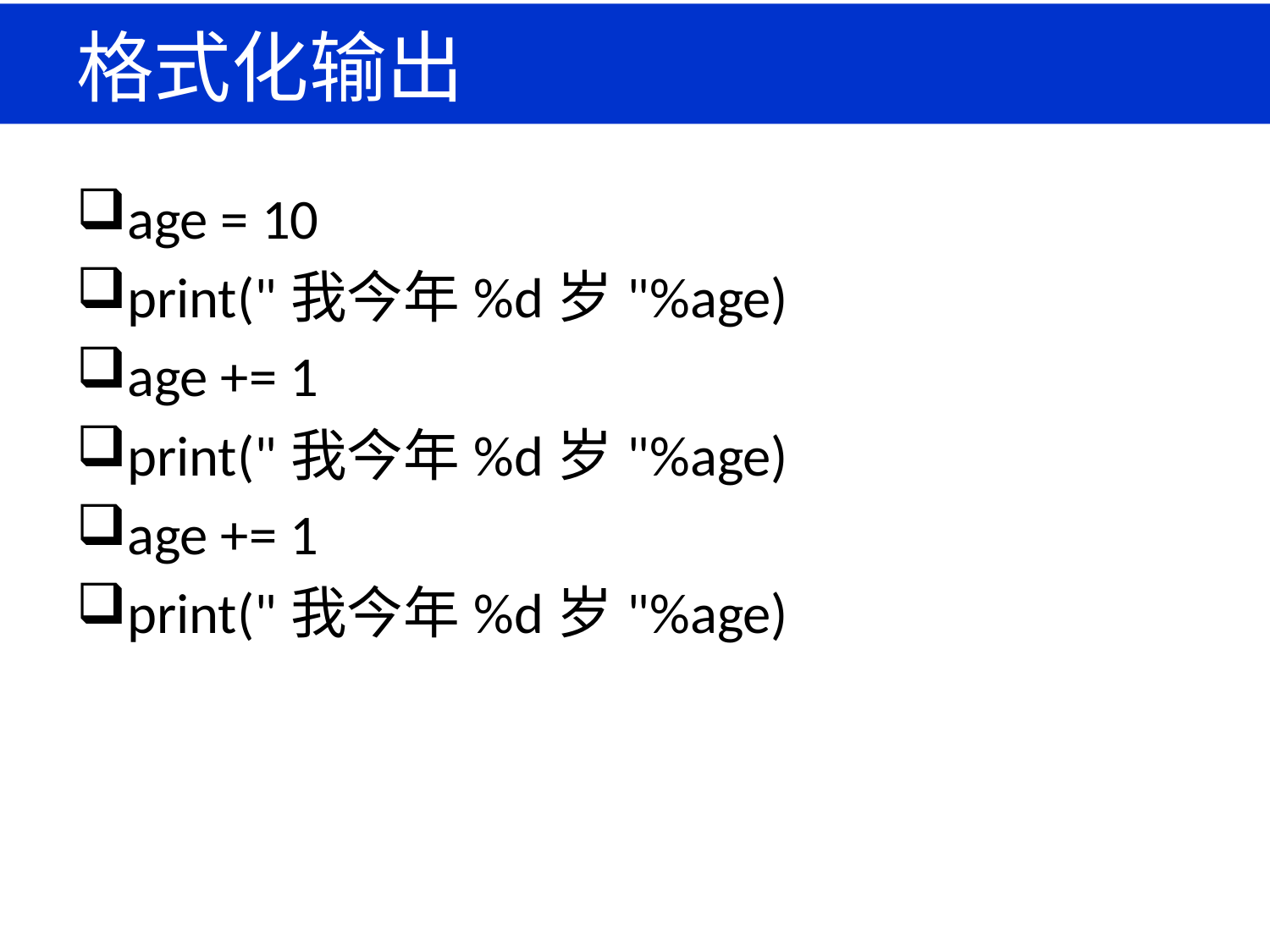

# 格式化输出
age = 10
print("我今年%d岁"%age)
age += 1
print("我今年%d岁"%age)
age += 1
print("我今年%d岁"%age)